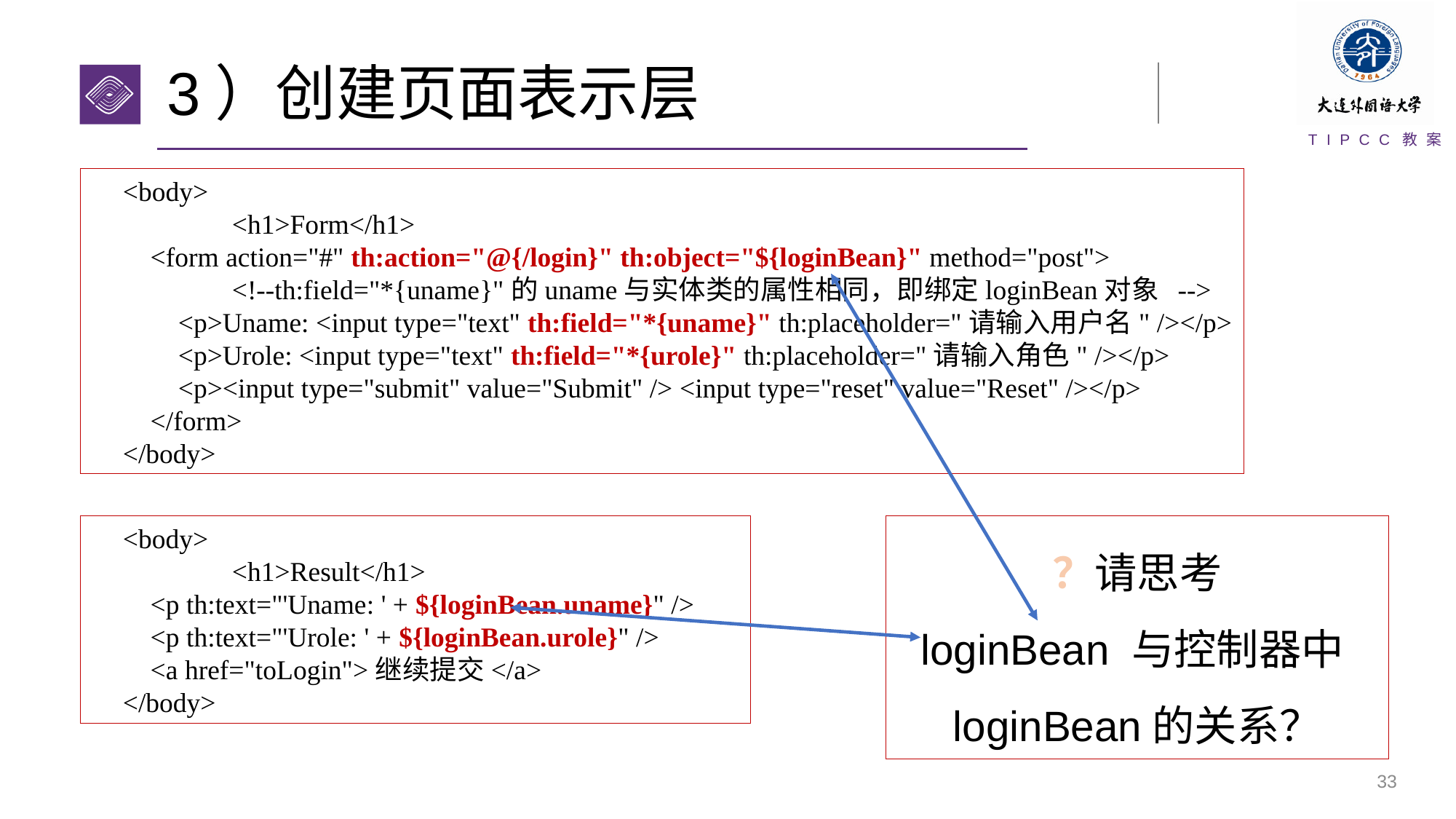

# 3）创建页面表示层
<body>
	<h1>Form</h1>
    <form action="#" th:action="@{/login}" th:object="${loginBean}" method="post">
    	<!--th:field="*{uname}"的uname与实体类的属性相同，即绑定loginBean对象  -->
        <p>Uname: <input type="text" th:field="*{uname}" th:placeholder="请输入用户名" /></p>
        <p>Urole: <input type="text" th:field="*{urole}" th:placeholder="请输入角色" /></p>
        <p><input type="submit" value="Submit" /> <input type="reset" value="Reset" /></p>
    </form>
</body>
<body>
	<h1>Result</h1>
    <p th:text="'Uname: ' + ${loginBean.uname}" />
    <p th:text="'Urole: ' + ${loginBean.urole}" />
    <a href="toLogin">继续提交</a>
</body>
？请思考
loginBean 与控制器中loginBean的关系？
33